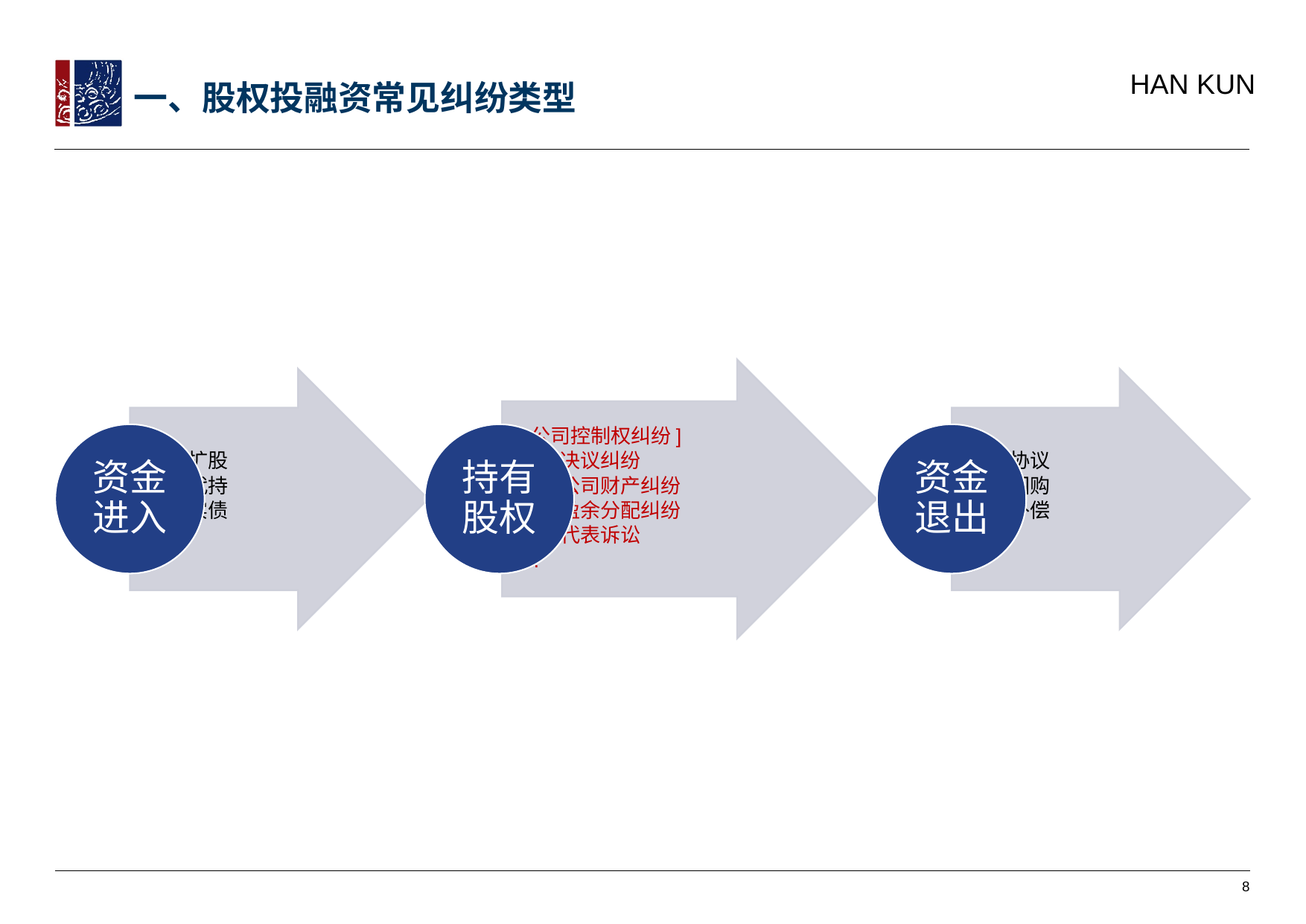

一、股权投融资常见纠纷类型
增资扩股
股权代持
明股实债
…
资金进入
[公司控制权纠纷]
公司决议纠纷
返还公司财产纠纷
公司盈余分配纠纷
股东代表诉讼
…
持有股权
对赌协议
股权回购
业绩补偿
…
资金退出